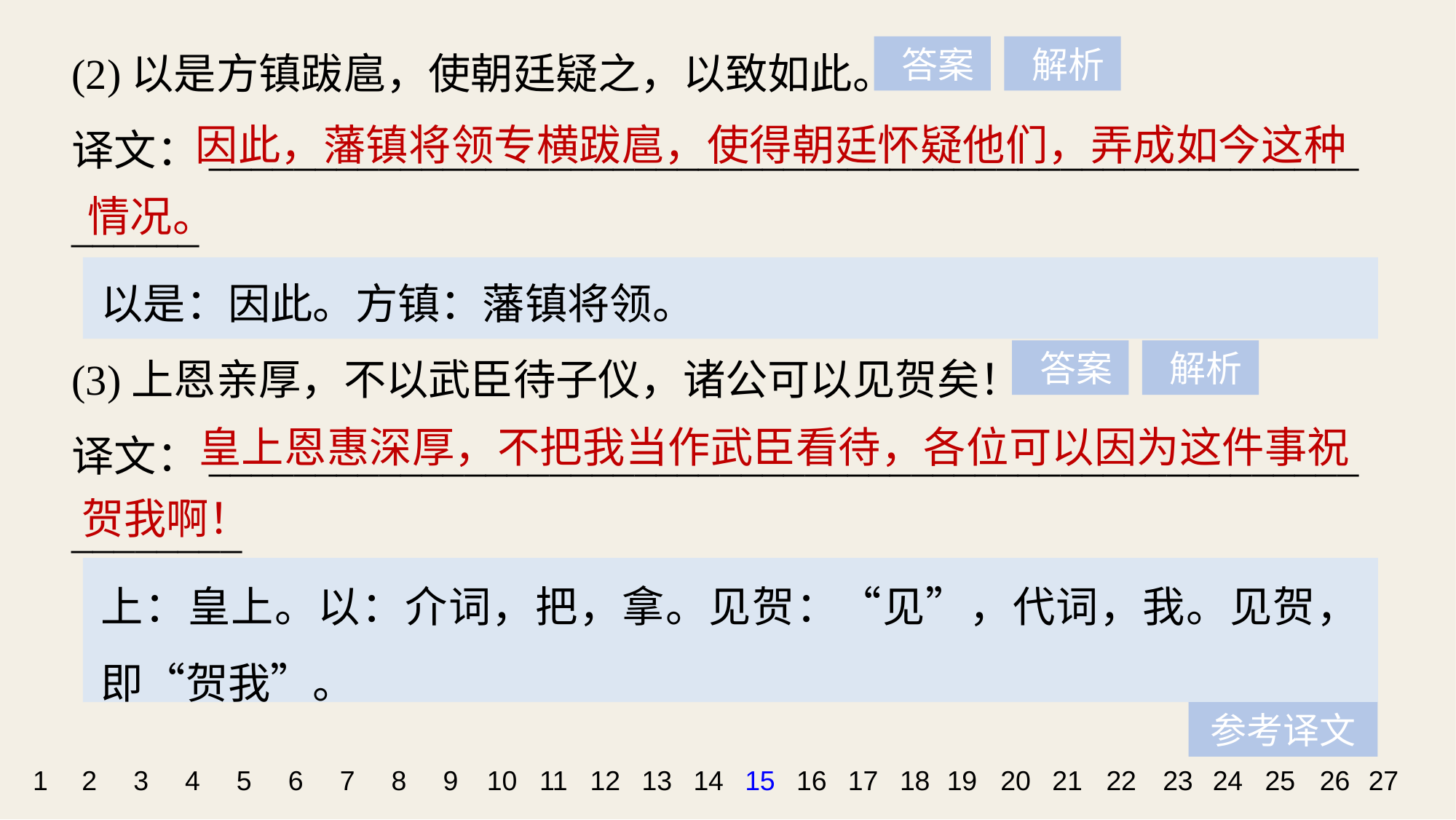

(2)以是方镇跋扈，使朝廷疑之，以致如此。
译文：______________________________________________________
______

(3)上恩亲厚，不以武臣待子仪，诸公可以见贺矣！
译文：______________________________________________________
________
 答案
 解析
          因此，藩镇将领专横跋扈，使得朝廷怀疑他们，弄成如今这种情况。
以是：因此。方镇：藩镇将领。

 答案
 解析
           皇上恩惠深厚，不把我当作武臣看待，各位可以因为这件事祝贺我啊！
上：皇上。以：介词，把，拿。见贺：“见”，代词，我。见贺，即“贺我”。

参考译文
1
2
3
4
5
6
7
8
9
10
11
12
13
14
15
16
17
18
19
20
21
22
23
24
25
26
27